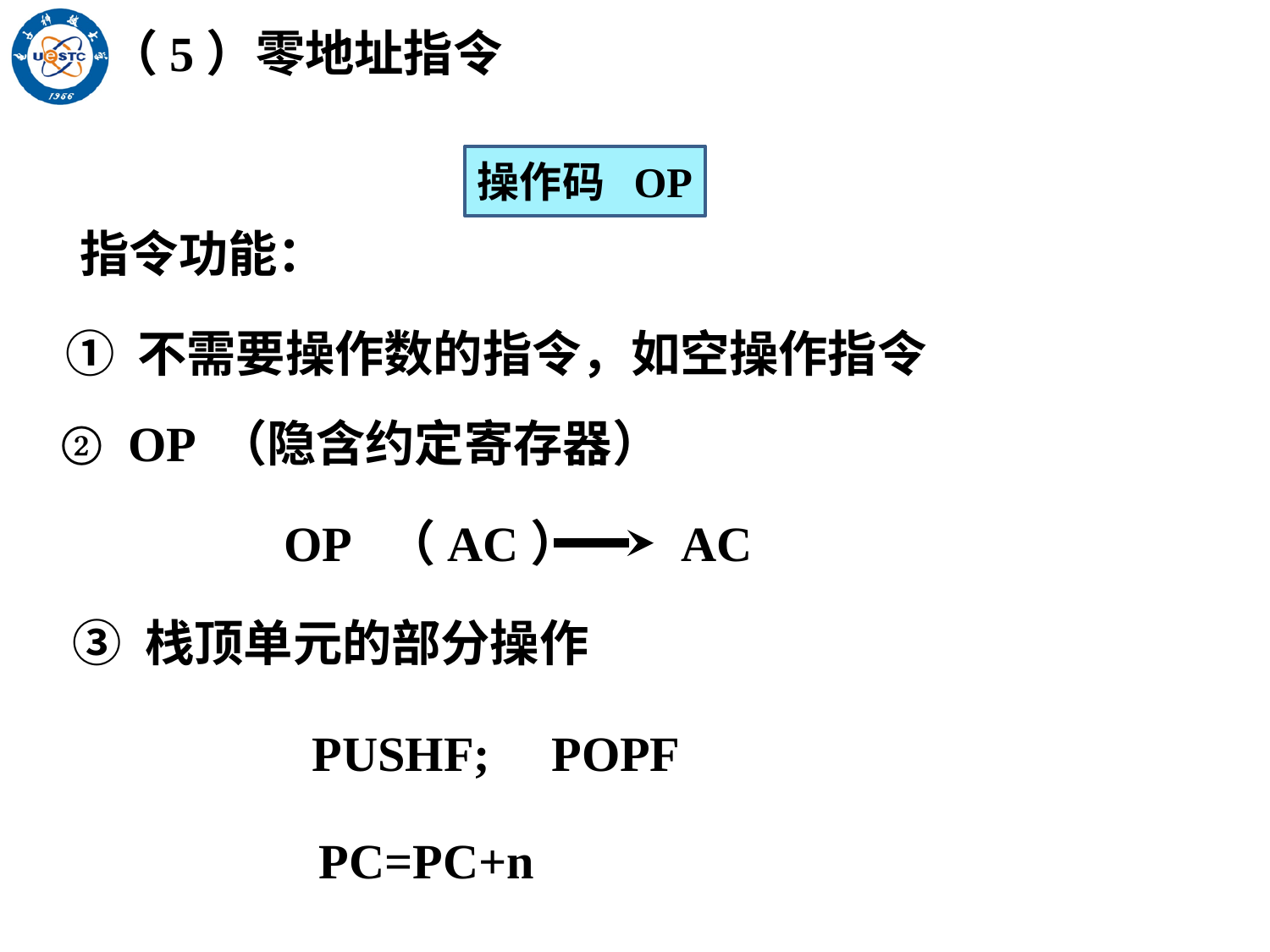

（5）零地址指令
操作码  OP
指令功能：
① 不需要操作数的指令，如空操作指令
 ②  OP （隐含约定寄存器）
OP  （AC）        AC
③ 栈顶单元的部分操作
PUSHF;     POPF
PC=PC+n